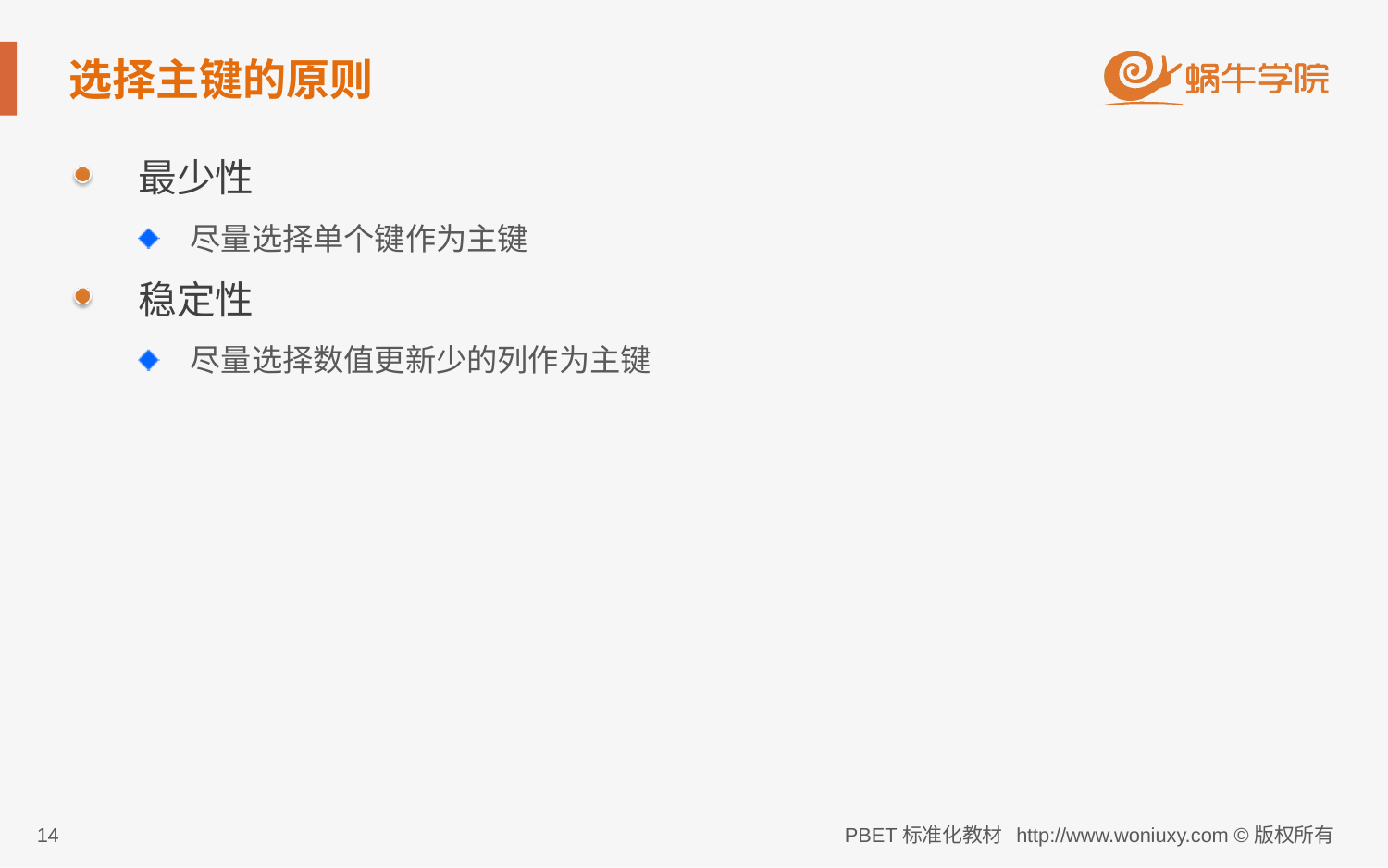

# 选择主键的原则
最少性
尽量选择单个键作为主键
稳定性
尽量选择数值更新少的列作为主键